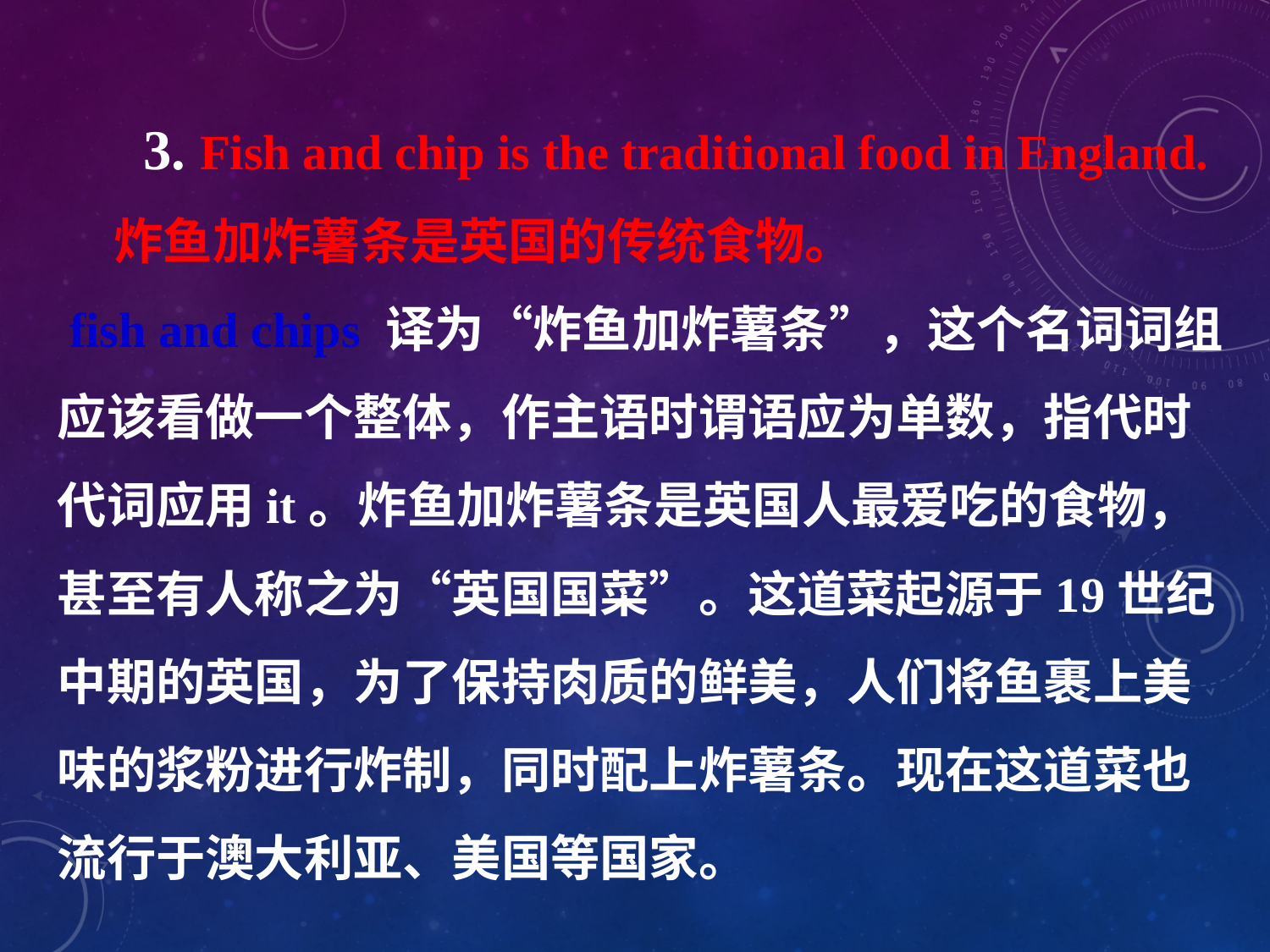

3. Fish and chip is the traditional food in England.
    炸鱼加炸薯条是英国的传统食物。
 fish and chips 译为“炸鱼加炸薯条”，这个名词词组应该看做一个整体，作主语时谓语应为单数，指代时代词应用it。炸鱼加炸薯条是英国人最爱吃的食物，甚至有人称之为“英国国菜”。这道菜起源于19世纪中期的英国，为了保持肉质的鲜美，人们将鱼裹上美味的浆粉进行炸制，同时配上炸薯条。现在这道菜也流行于澳大利亚、美国等国家。